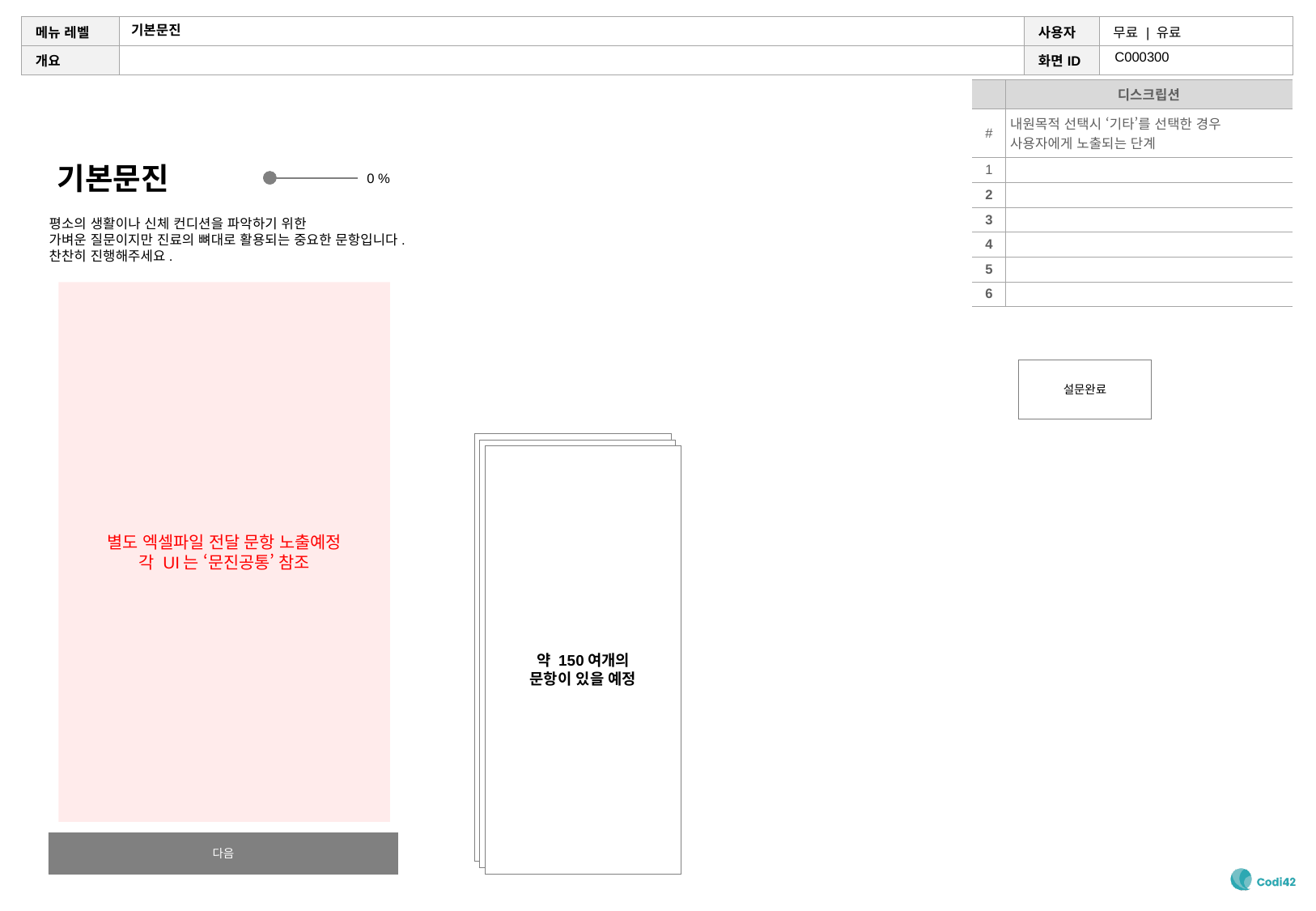

# 기본문진
C000300

|  | 디스크립션 |
| --- | --- |
| # | 내원목적 선택시 ‘기타’를 선택한 경우 사용자에게 노출되는 단계 |
| 1 |  |
| 2 |  |
| 3 |  |
| 4 |  |
| 5 |  |
| 6 |  |
기본문진
0 %

평소의 생활이나 신체 컨디션을 파악하기 위한
가벼운 질문이지만 진료의 뼈대로 활용되는 중요한 문항입니다.
찬찬히 진행해주세요.
별도 엑셀파일 전달 문항 노출예정
각 UI는 ‘문진공통’ 참조
설문완료

약 150여개의
문항이 있을 예정
다음